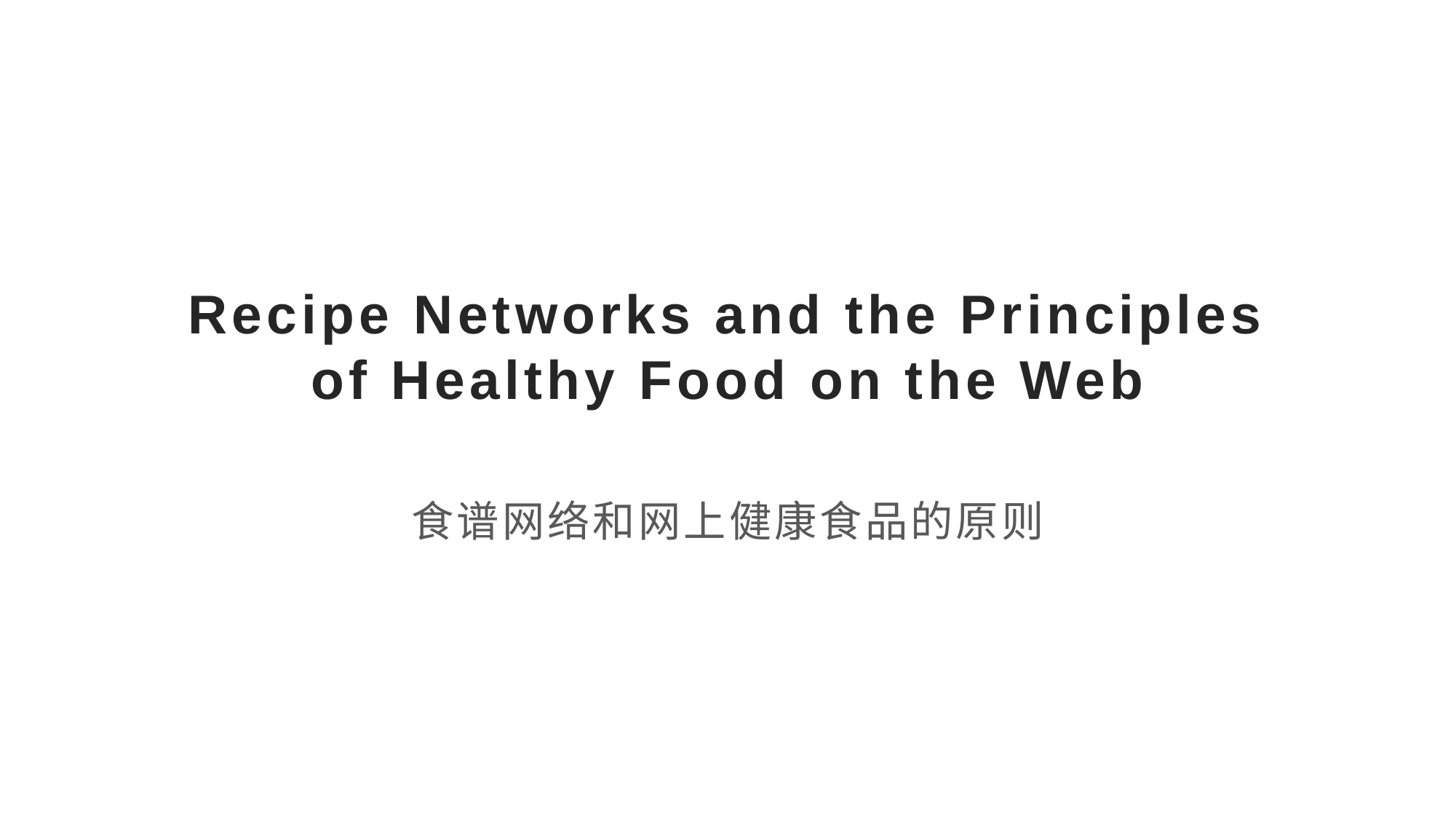

# Recipe Networks and the Principles of Healthy Food on the Web

食谱网络和网上健康食品的原则